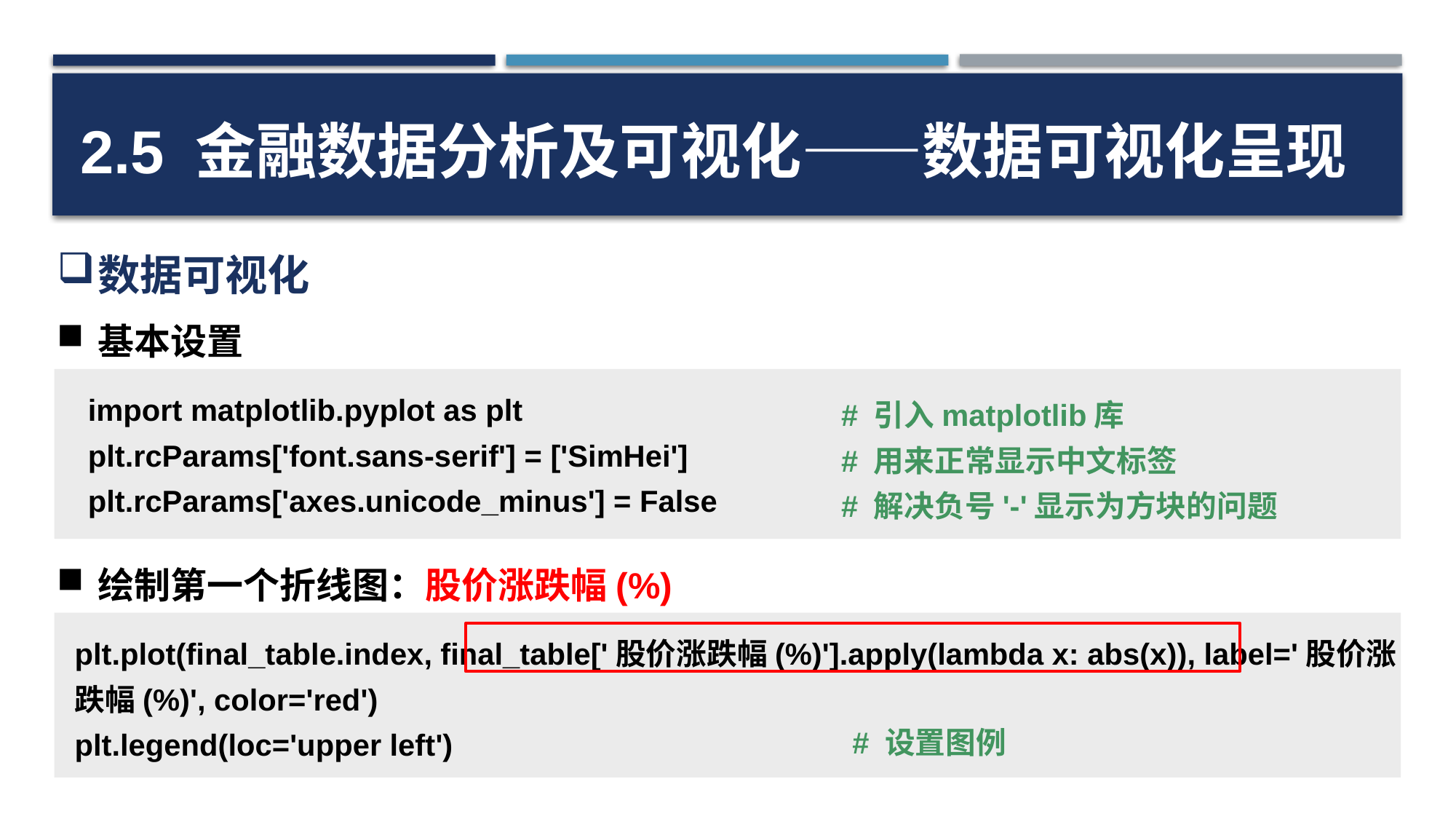

2.5 金融数据分析及可视化——数据可视化呈现
数据可视化
基本设置

import matplotlib.pyplot as plt
plt.rcParams['font.sans-serif'] = ['SimHei']
plt.rcParams['axes.unicode_minus'] = False
# 引入matplotlib库
# 用来正常显示中文标签
# 解决负号'-'显示为方块的问题
绘制第一个折线图：股价涨跌幅(%)

plt.plot(final_table.index, final_table['股价涨跌幅(%)'].apply(lambda x: abs(x)), label='股价涨跌幅(%)', color='red')
plt.legend(loc='upper left')

# 设置图例

69